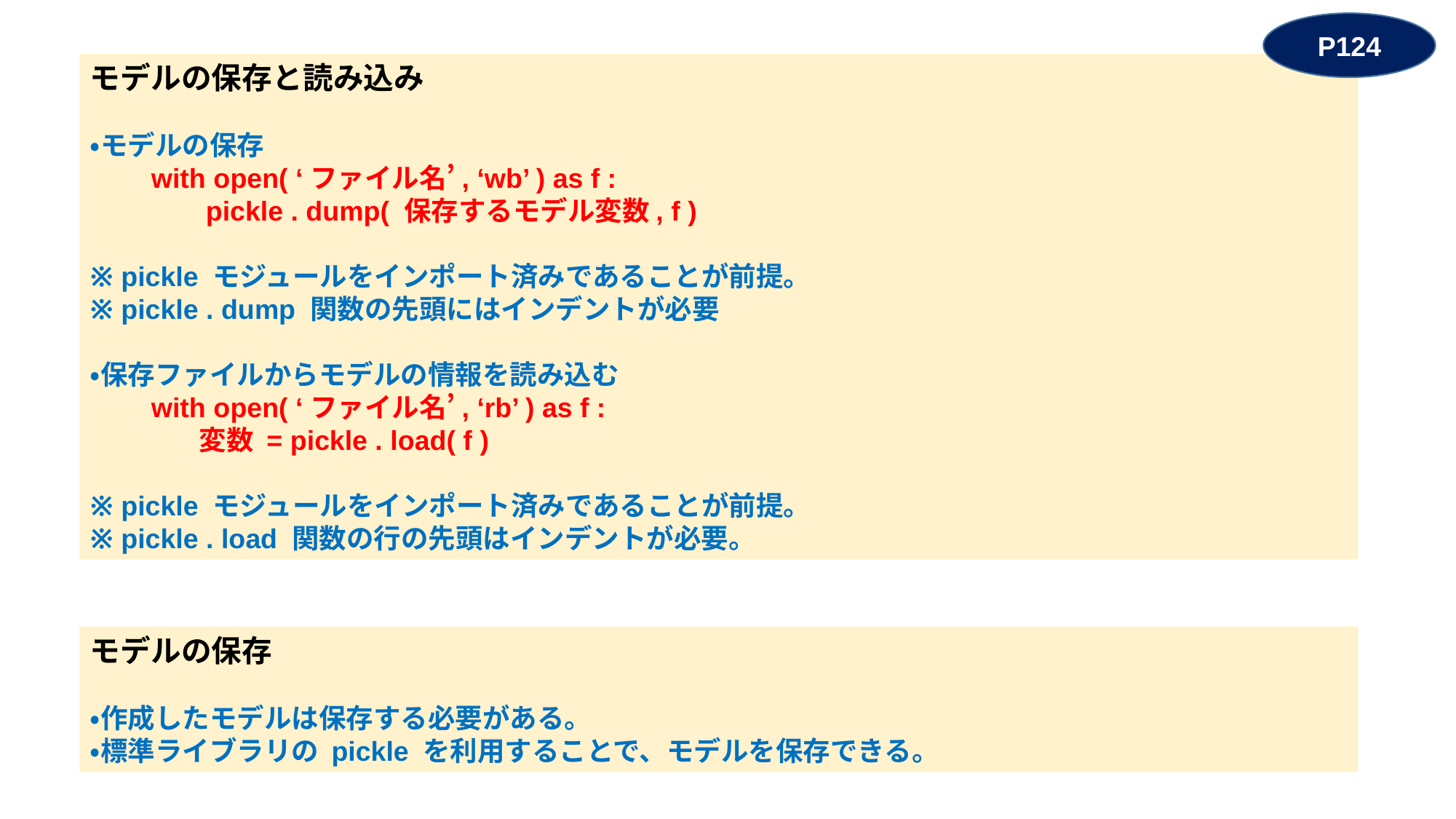

P124
モデルの保存と読み込み

・モデルの保存
　　with open( ‘ファイル名’, ‘wb’ ) as f :
　　　　pickle . dump( 保存するモデル変数, f )

※ pickle モジュールをインポート済みであることが前提。
※ pickle . dump 関数の先頭にはインデントが必要

・保存ファイルからモデルの情報を読み込む
　　with open( ‘ファイル名’, ‘rb’ ) as f :
　　　　変数 = pickle . load( f )

※ pickle モジュールをインポート済みであることが前提。
※ pickle . load 関数の行の先頭はインデントが必要。
モデルの保存

・作成したモデルは保存する必要がある。
・標準ライブラリの pickle を利用することで、モデルを保存できる。